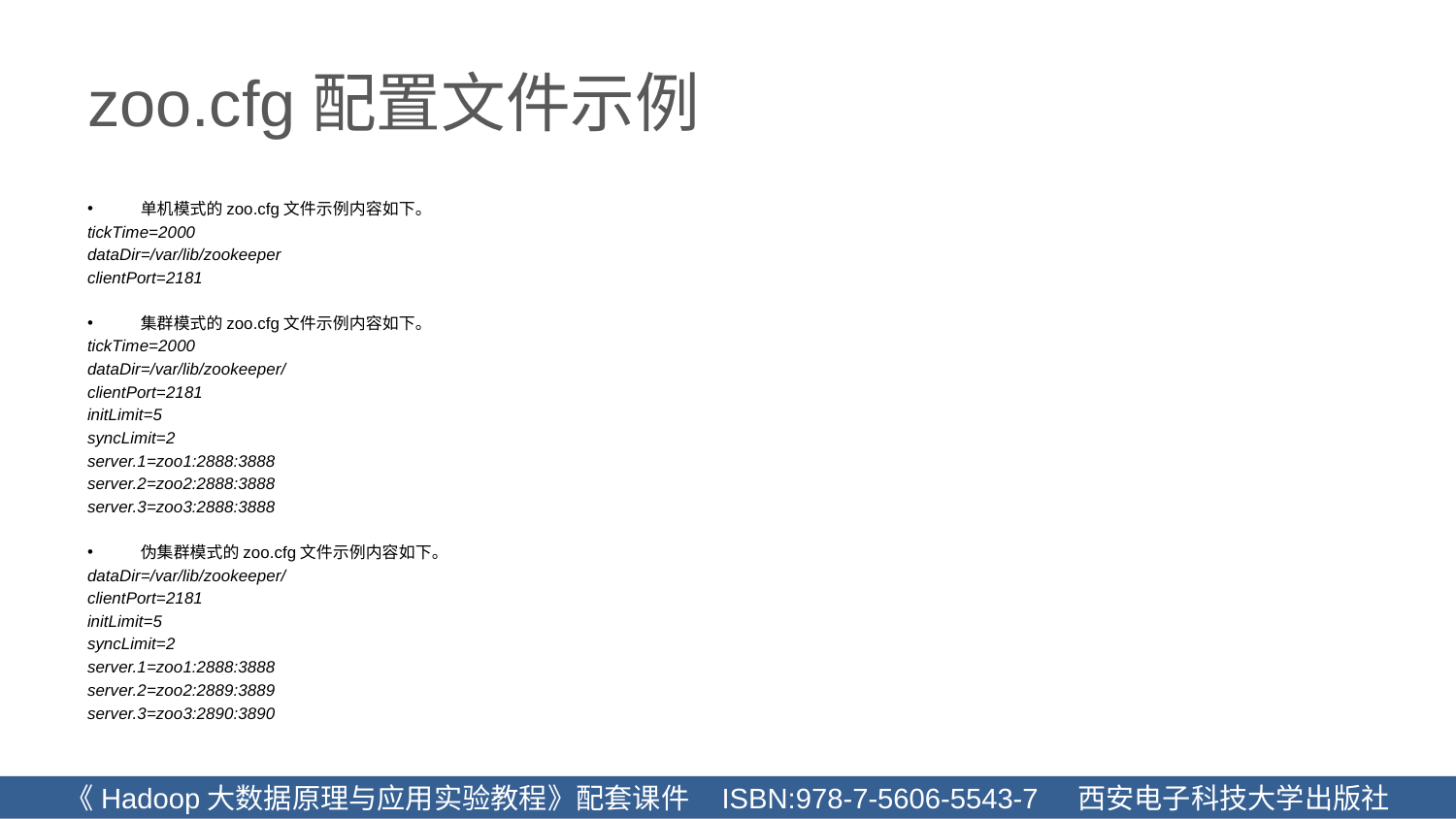

# zoo.cfg配置文件示例
单机模式的zoo.cfg文件示例内容如下。
tickTime=2000
dataDir=/var/lib/zookeeper
clientPort=2181

集群模式的zoo.cfg文件示例内容如下。
tickTime=2000
dataDir=/var/lib/zookeeper/
clientPort=2181
initLimit=5
syncLimit=2
server.1=zoo1:2888:3888
server.2=zoo2:2888:3888
server.3=zoo3:2888:3888

伪集群模式的zoo.cfg文件示例内容如下。
dataDir=/var/lib/zookeeper/
clientPort=2181
initLimit=5
syncLimit=2
server.1=zoo1:2888:3888
server.2=zoo2:2889:3889
server.3=zoo3:2890:3890